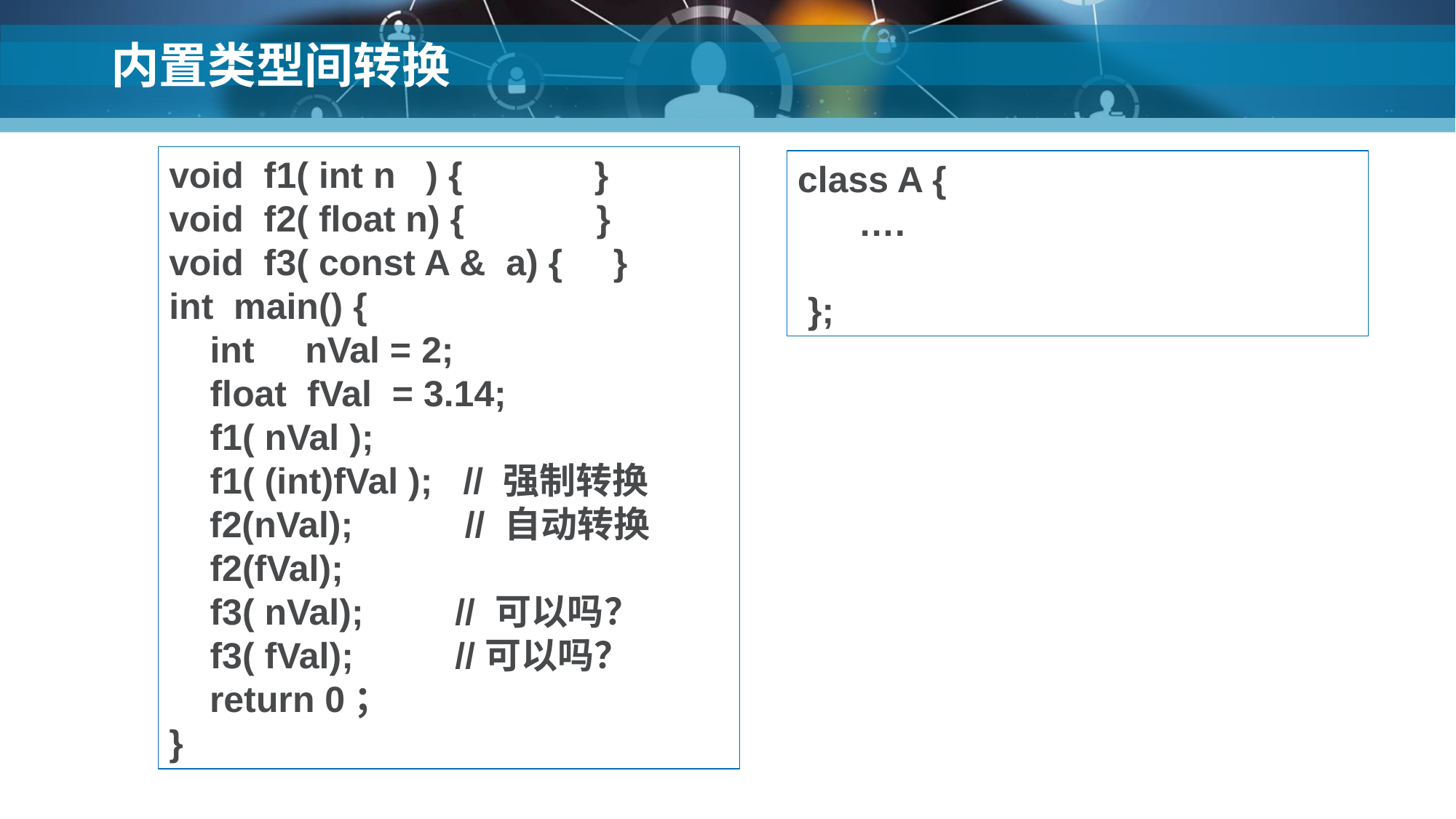

# 内置类型间转换
void  f1( int n   ) {             }
void  f2( float n) {             }
void  f3( const A &  a) {     }
int  main() {
int     nVal = 2;
float  fVal  = 3.14;
f1( nVal );
f1( (int)fVal );   // 强制转换
    f2(nVal);           // 自动转换
f2(fVal);
f3( nVal);         // 可以吗？
f3( fVal);          //可以吗？
    return 0；
}
class A {
      ….

 };